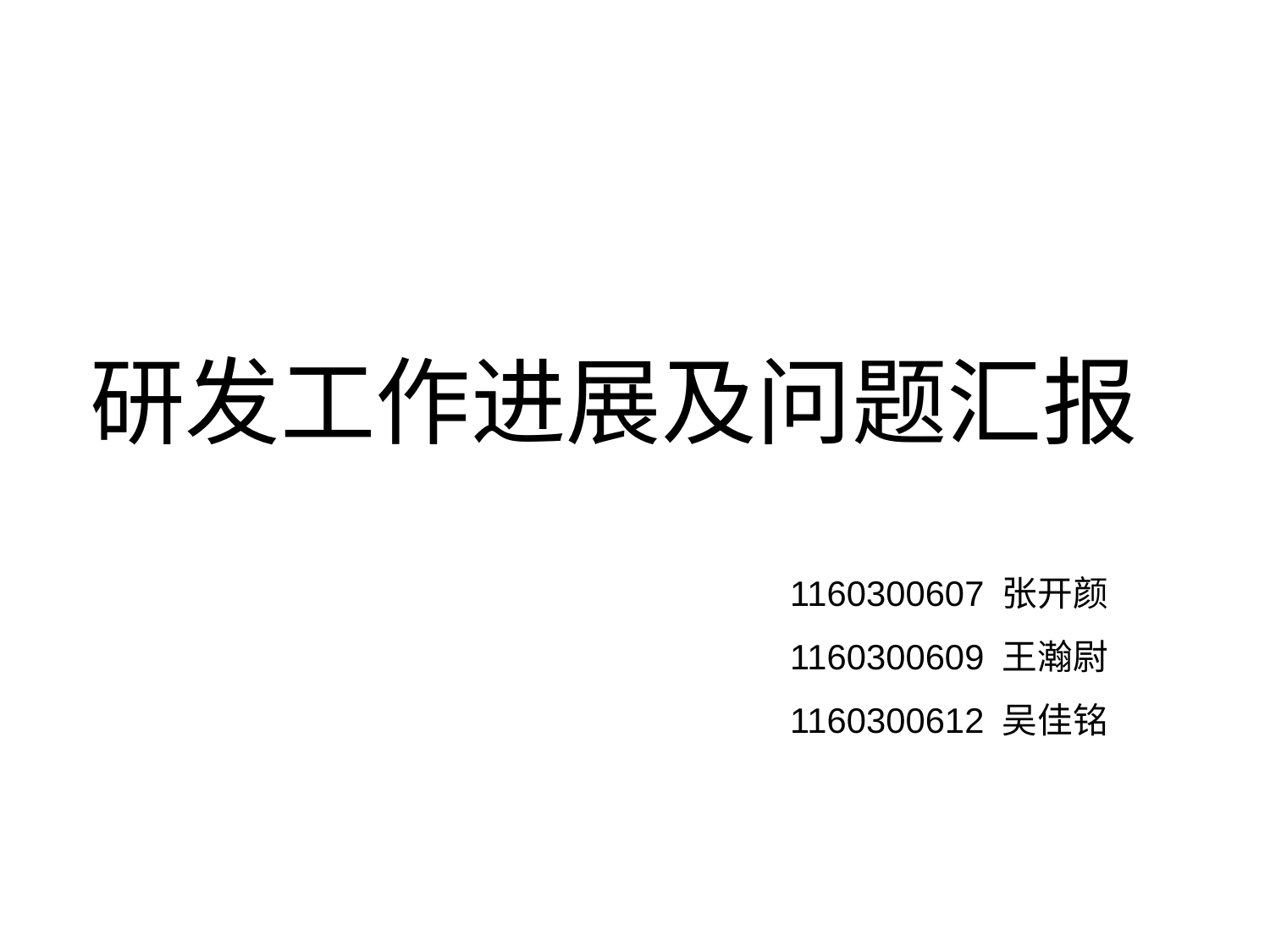

# 研发工作进展及问题汇报
1160300607 张开颜
1160300609 王瀚尉
1160300612 吴佳铭